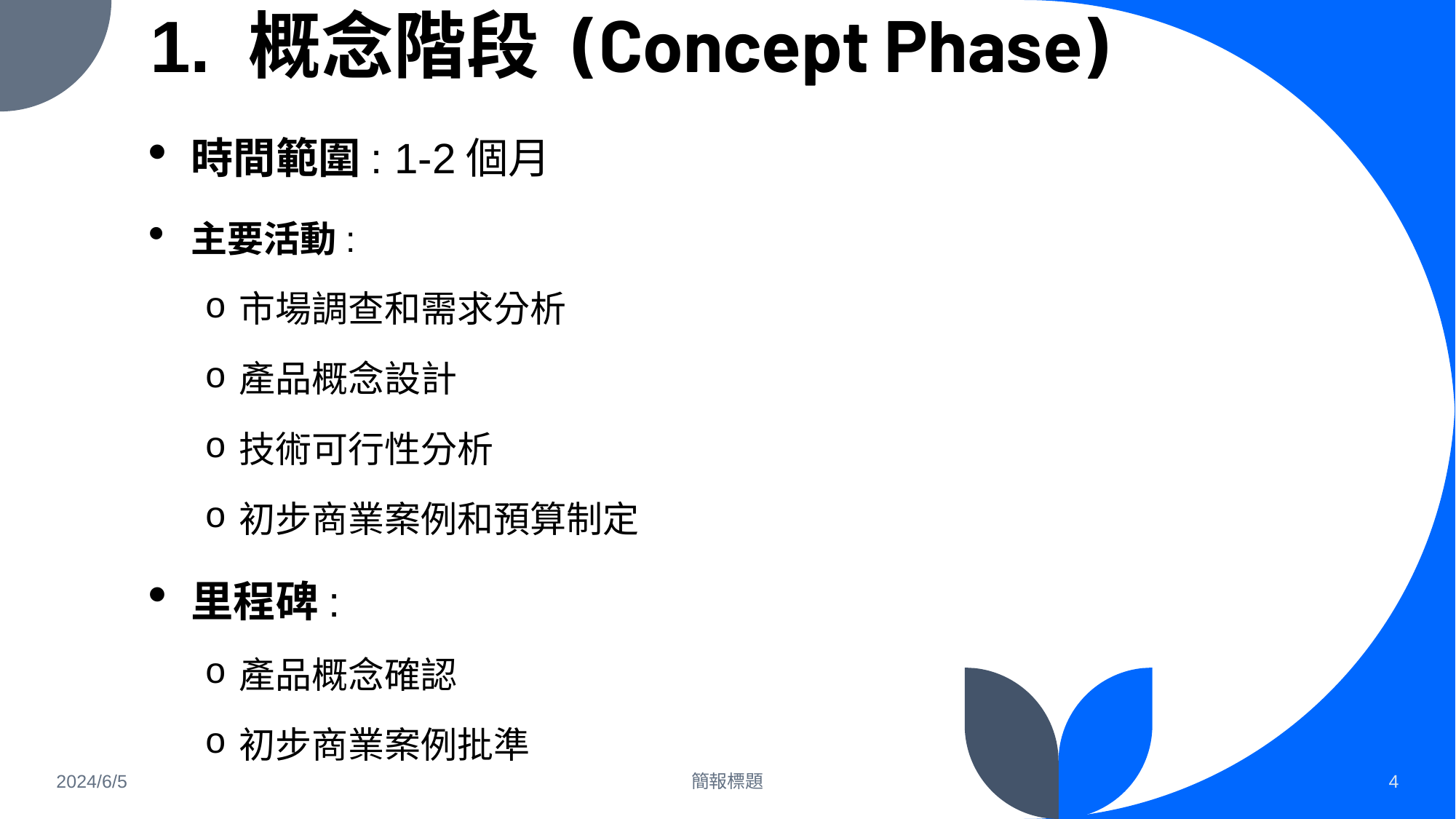

# 1. 概念階段 (Concept Phase)
時間範圍: 1-2個月
主要活動:
市場調查和需求分析
產品概念設計
技術可行性分析
初步商業案例和預算制定
里程碑:
產品概念確認
初步商業案例批準

2024/6/5
簡報標題
4